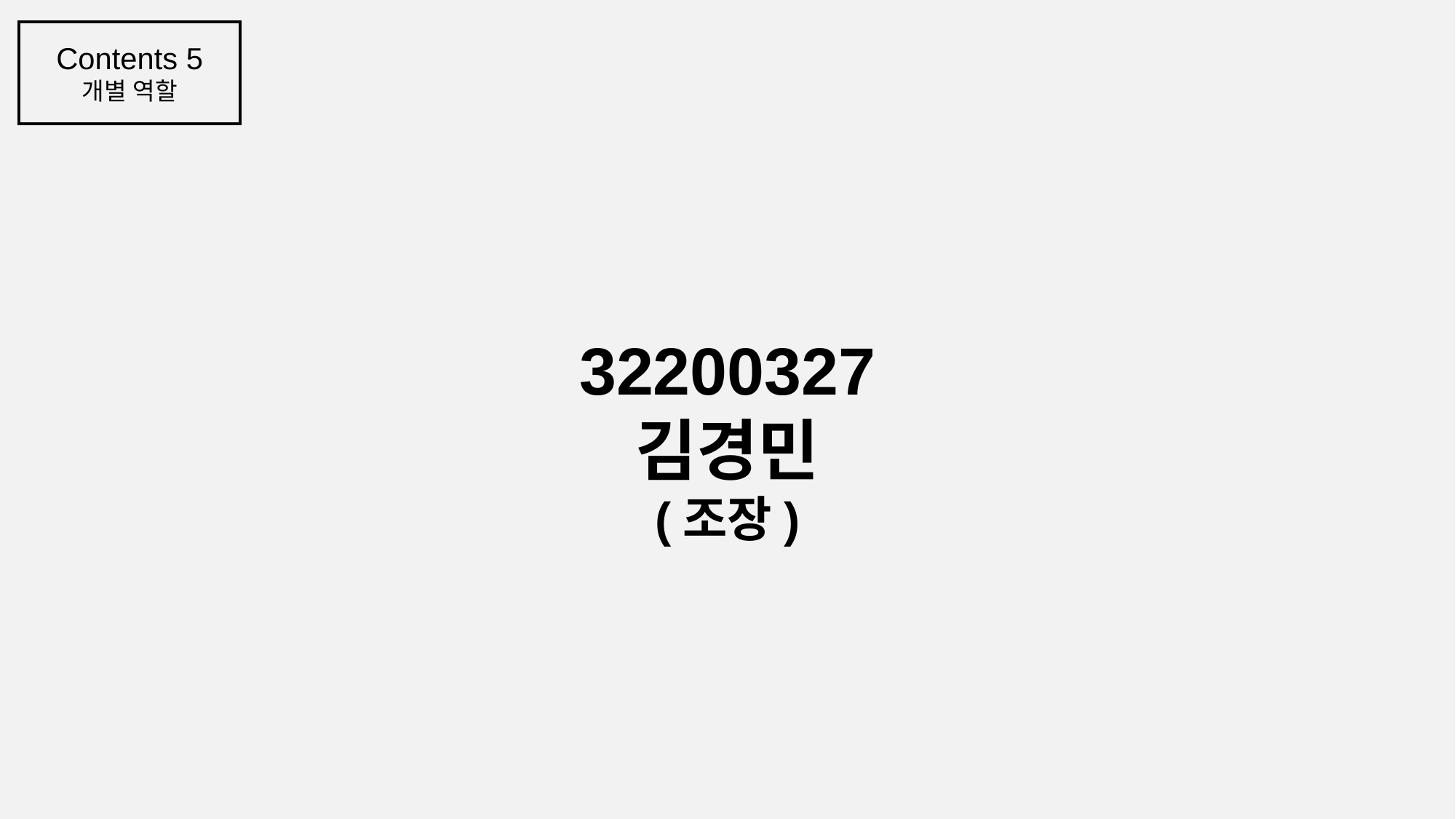

Contents 5
개별 역할
32200327
김경민
(조장)